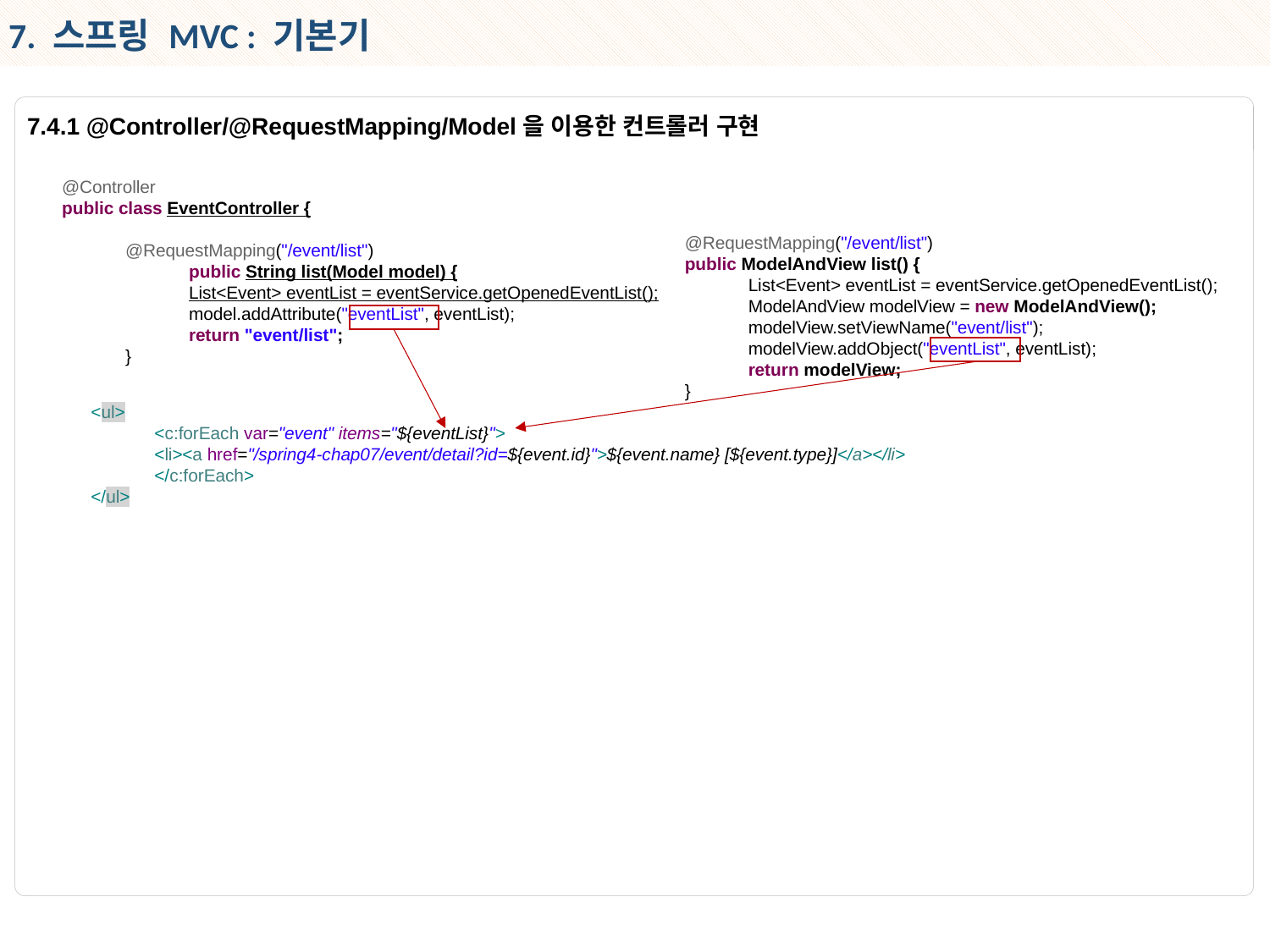

7. 스프링 MVC : 기본기
7.4.1 @Controller/@RequestMapping/Model을 이용한 컨트롤러 구현
@Controller
public class EventController {

@RequestMapping("/event/list")
public String list(Model model) {
List<Event> eventList = eventService.getOpenedEventList();
model.addAttribute("eventList", eventList);
return "event/list";
}
@RequestMapping("/event/list")
public ModelAndView list() {
List<Event> eventList = eventService.getOpenedEventList();
ModelAndView modelView = new ModelAndView();
modelView.setViewName("event/list");
modelView.addObject("eventList", eventList);
return modelView;
}

<ul>
<c:forEach var="event" items="${eventList}">
<li><a href="/spring4-chap07/event/detail?id=${event.id}">${event.name} [${event.type}]</a></li>
</c:forEach>
</ul>